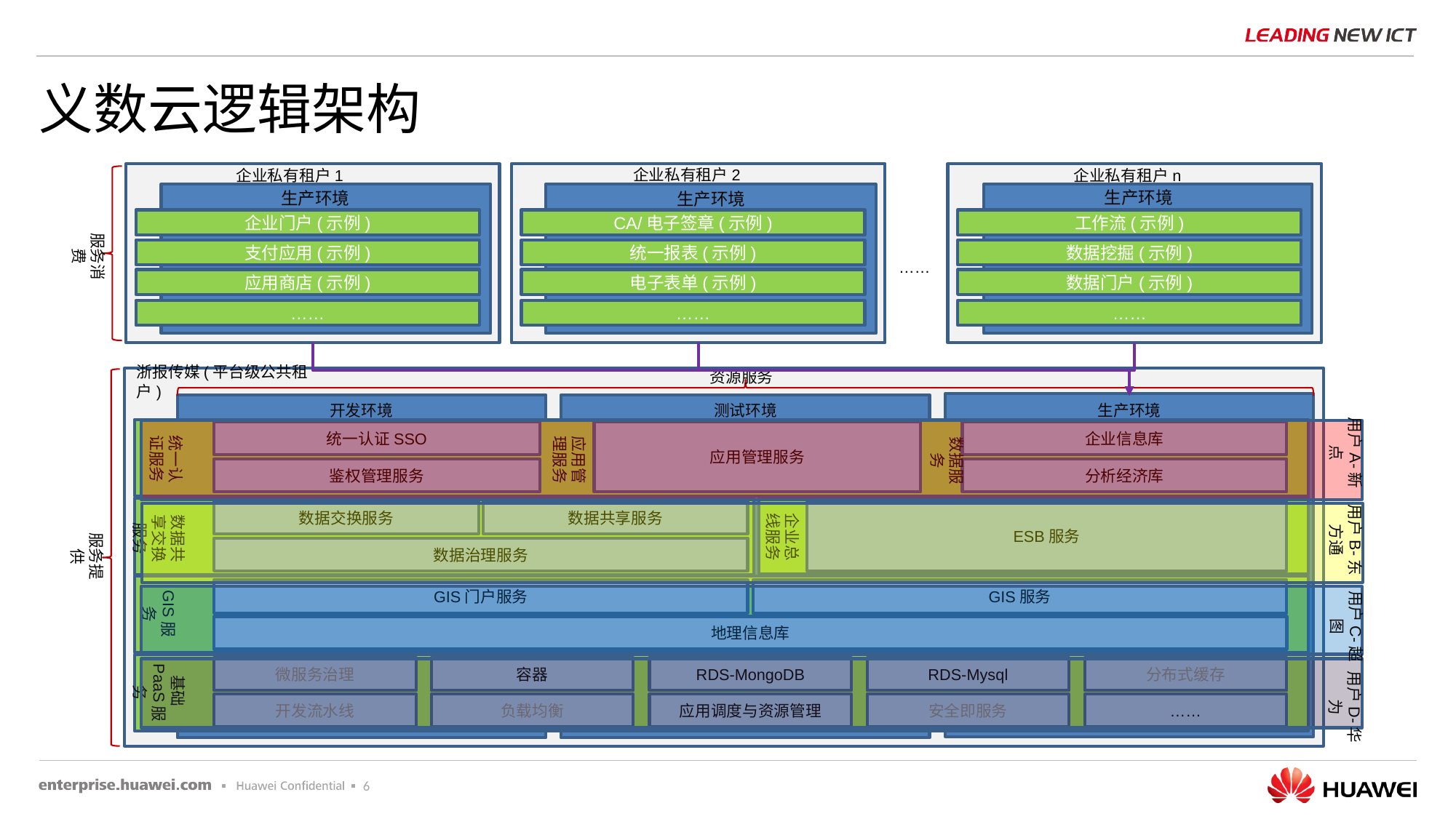

# 义数云逻辑架构
企业私有租户2

生产环境

CA/电子签章(示例)
统一报表(示例)
电子表单(示例)
……
企业私有租户1

生产环境

企业门户(示例)
支付应用(示例)
应用商店(示例)
……
企业私有租户n

生产环境

工作流(示例)
数据挖掘(示例)
数据门户(示例)
……

服务消费
……

资源服务
浙报传媒(平台级公共租户)

开发环境
测试环境
生产环境
用户A-新点
统一认证服务

应用管理服务

数据服务
统一认证SSO
应用管理服务
企业信息库
鉴权管理服务
分析经济库
企业总线服务

数据共享交换服务
数据交换服务
数据共享服务
ESB服务
数据治理服务
GIS服务

用户C-超图
GIS门户服务
GIS服务

地理信息库
基础PaaS服务

微服务治理
容器
RDS-MongoDB
RDS-Mysql
分布式缓存
用户D-华为

开发流水线
负载均衡
应用调度与资源管理
安全即服务
……

用户B-东方通

服务提供